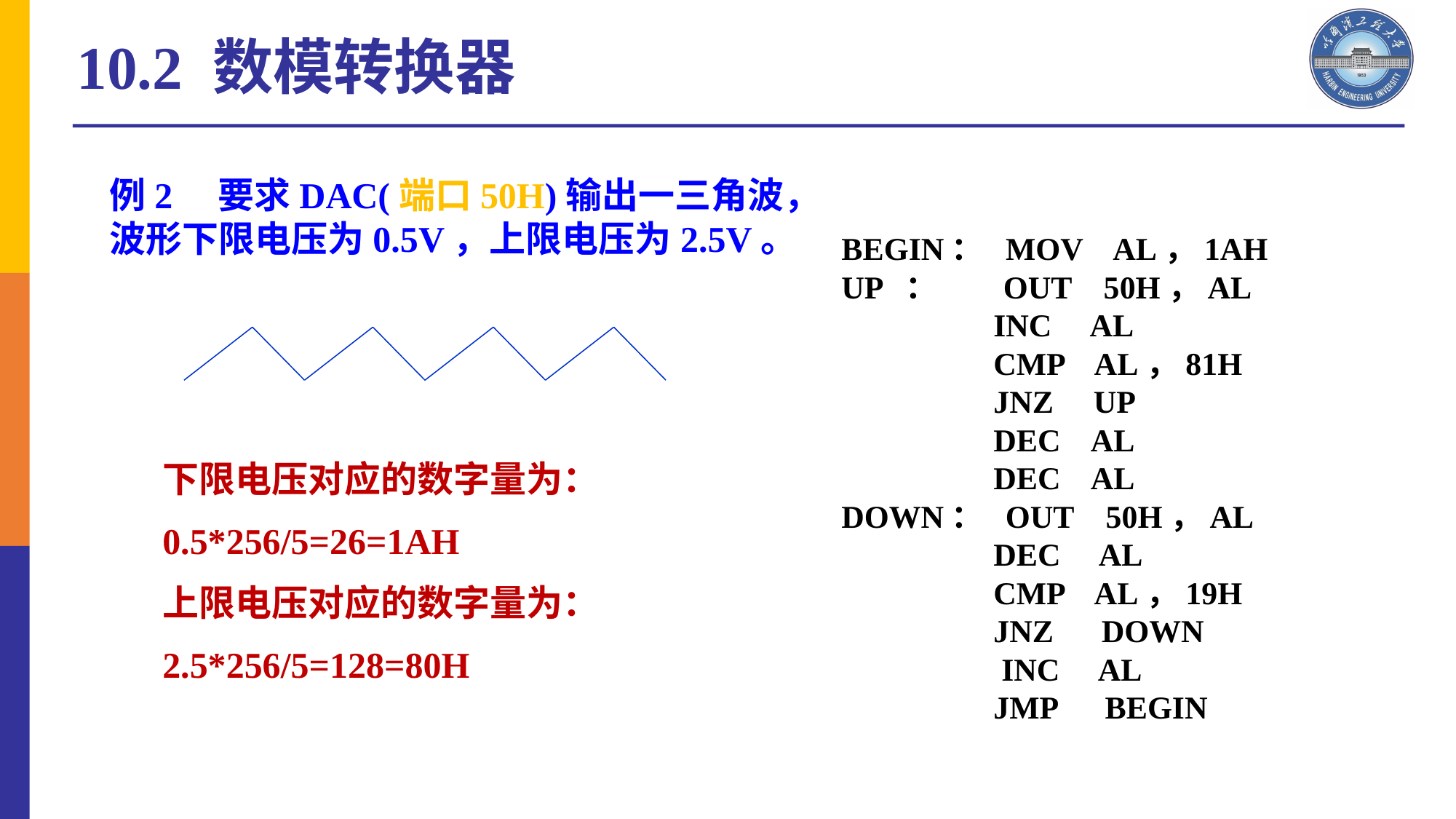

10.2 数模转换器
例2    要求DAC(端口50H)输出一三角波，波形下限电压为0.5V，上限电压为2.5V。
BEGIN：  MOV    AL，1AH
UP  ：        OUT    50H，AL
                   INC     AL
                   CMP    AL，81H
                   JNZ     UP
                   DEC    AL
                   DEC    AL
DOWN：  OUT    50H，AL
                   DEC     AL
                   CMP    AL，19H
                   JNZ      DOWN
                    INC     AL
                   JMP      BEGIN

下限电压对应的数字量为：
0.5*256/5=26=1AH
上限电压对应的数字量为：
2.5*256/5=128=80H